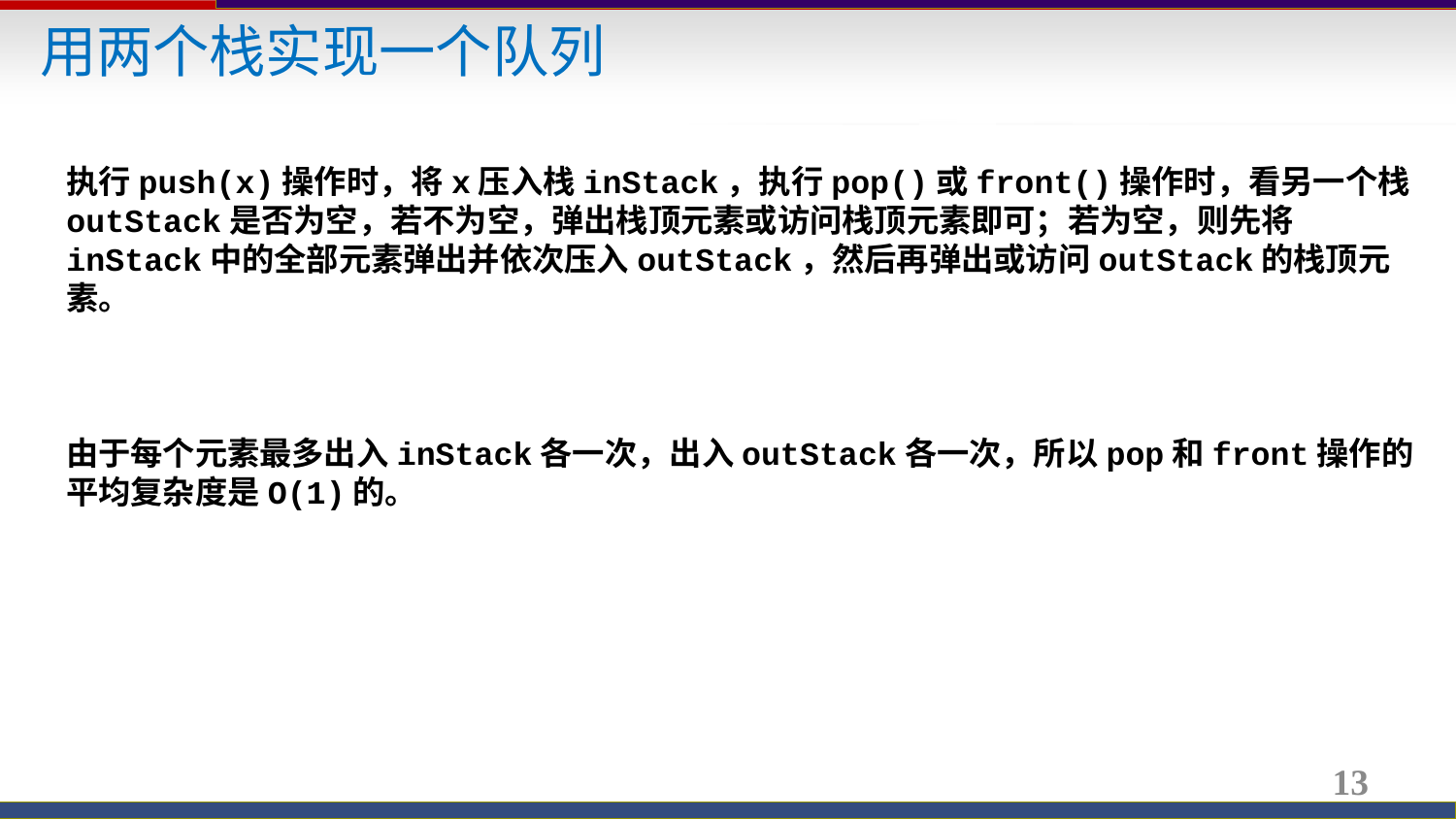

用两个栈实现一个队列

执行push(x)操作时，将x压入栈inStack，执行pop()或front()操作时，看另一个栈outStack是否为空，若不为空，弹出栈顶元素或访问栈顶元素即可；若为空，则先将inStack中的全部元素弹出并依次压入outStack，然后再弹出或访问outStack的栈顶元素。

由于每个元素最多出入inStack各一次，出入outStack各一次，所以pop和front操作的平均复杂度是O(1)的。